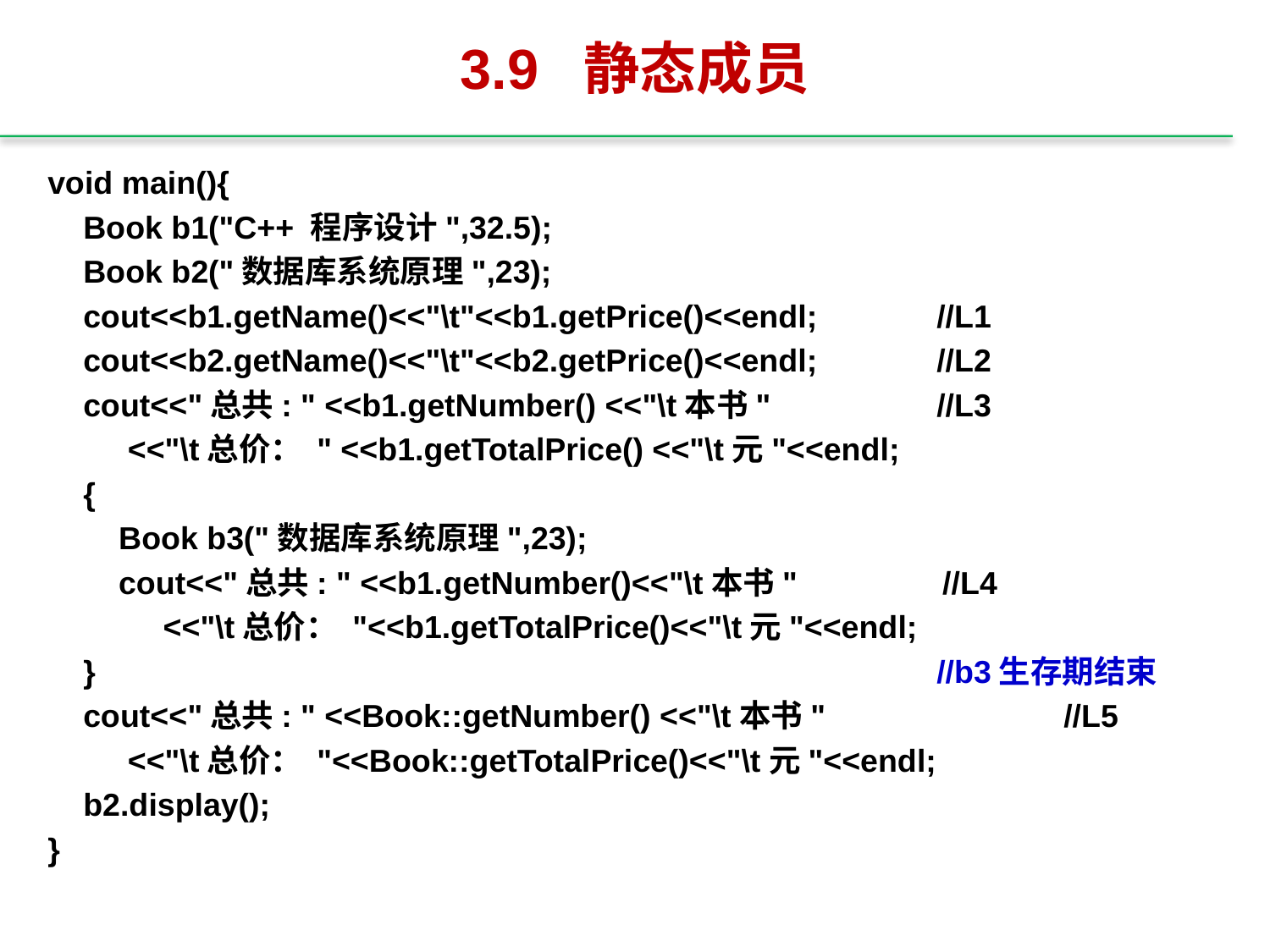

# 3.9  静态成员
void main(){
    Book b1("C++ 程序设计",32.5);
    Book b2("数据库系统原理",23);
    cout<<b1.getName()<<"\t"<<b1.getPrice()<<endl;	//L1
    cout<<b2.getName()<<"\t"<<b2.getPrice()<<endl;	//L2
    cout<<"总共: " <<b1.getNumber() <<"\t本书"		//L3
         <<"\t总价： " <<b1.getTotalPrice() <<"\t元"<<endl;
    {
        Book b3("数据库系统原理",23);
        cout<<"总共: " <<b1.getNumber()<<"\t本书"	               //L4
             <<"\t总价： "<<b1.getTotalPrice()<<"\t元"<<endl;
    }					                            	//b3生存期结束
    cout<<"总共: " <<Book::getNumber() <<"\t本书"	  	//L5
         <<"\t总价： "<<Book::getTotalPrice()<<"\t元"<<endl;
    b2.display();
}